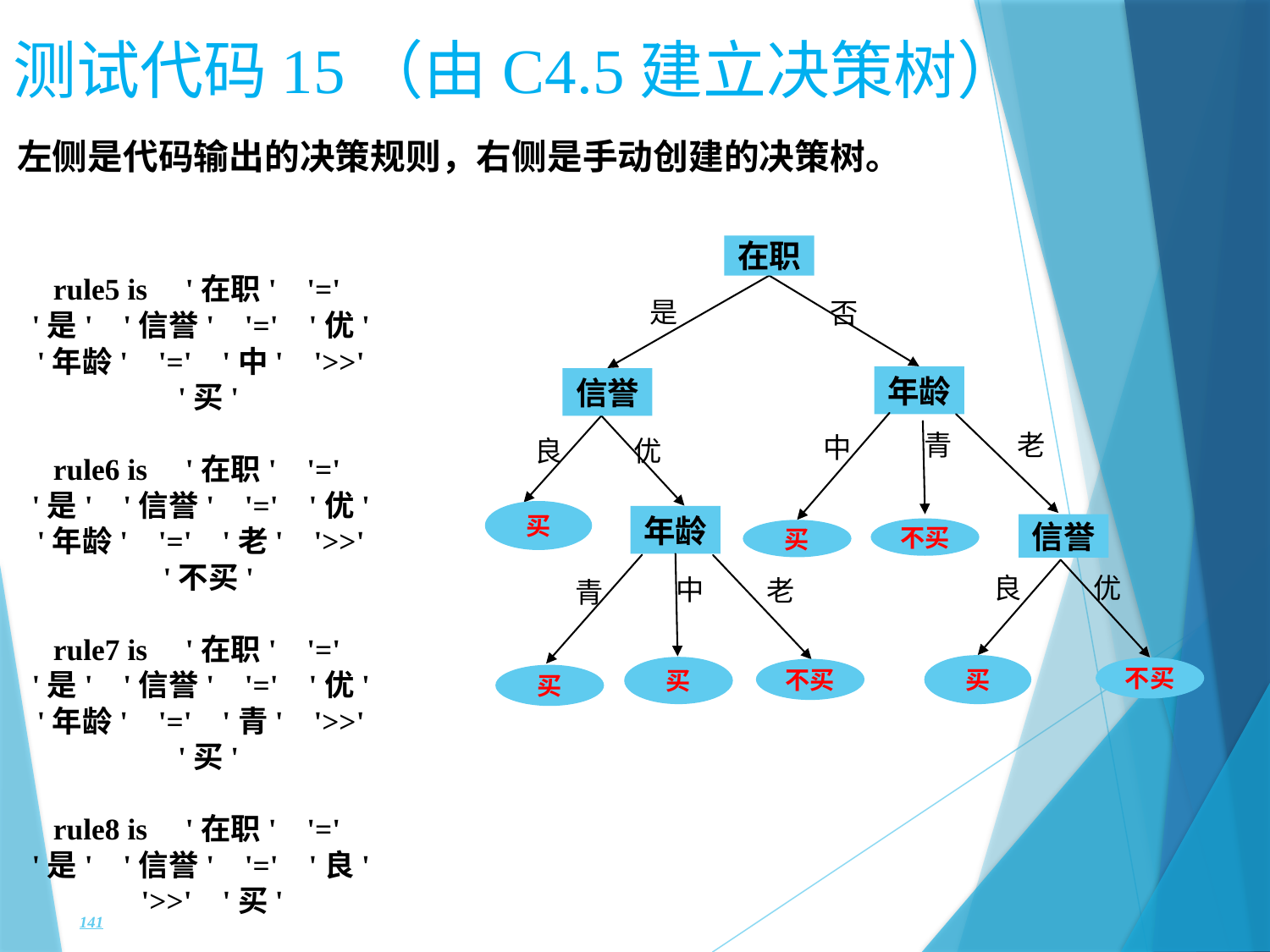

测试代码15（由C4.5建立决策树）
左侧是代码输出的决策规则，右侧是手动创建的决策树。

rule5 is     '在职'    '='    '是'    '信誉'    '='    '优'    '年龄'    '='    '中'    '>>'    '买'

rule6 is     '在职'    '='    '是'    '信誉'    '='    '优'    '年龄'    '='    '老'    '>>'    '不买'

rule7 is     '在职'    '='    '是'    '信誉'    '='    '优'    '年龄'    '='    '青'    '>>'    '买'

rule8 is     '在职'    '='    '是'    '信誉'    '='    '良'    '>>'    '买'
属性
计数
在职
是
年龄
信誉
优
买
青
老
中
良
年龄
信誉
不买
买
优
买
良
中
老
青
买
不买
不买
买
否
属性
计数
141